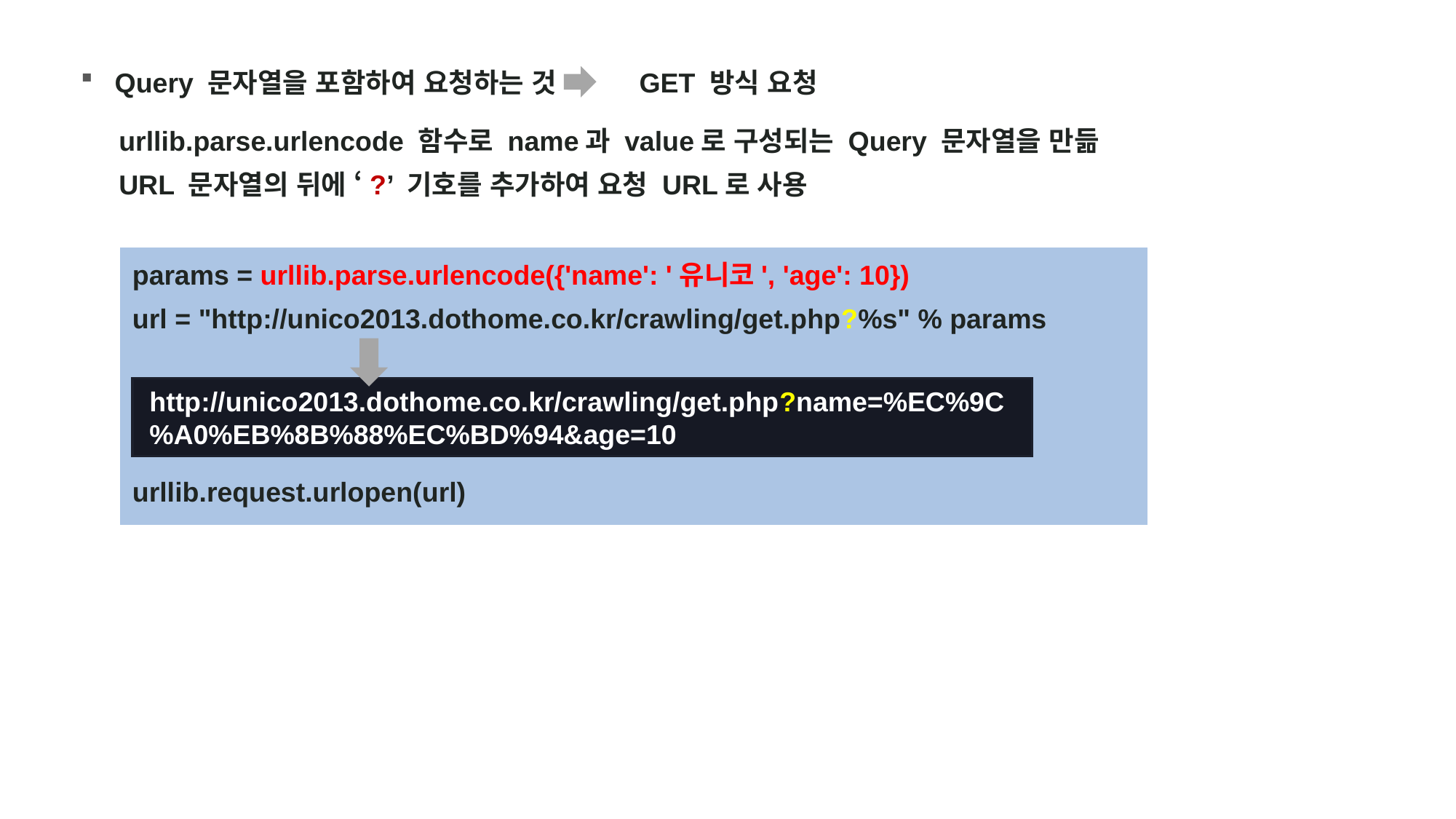

Query 문자열을 포함하여 요청하는 것 	GET 방식 요청

     urllib.parse.urlencode 함수로 name과 value로 구성되는 Query 문자열을 만듦
     URL 문자열의 뒤에 ‘?’ 기호를 추가하여 요청 URL로 사용

params = urllib.parse.urlencode({'name': '유니코', 'age': 10})
url = "http://unico2013.dothome.co.kr/crawling/get.php?%s" % params

urllib.request.urlopen(url)

http://unico2013.dothome.co.kr/crawling/get.php?name=%EC%9C%A0%EB%8B%88%EC%BD%94&age=10